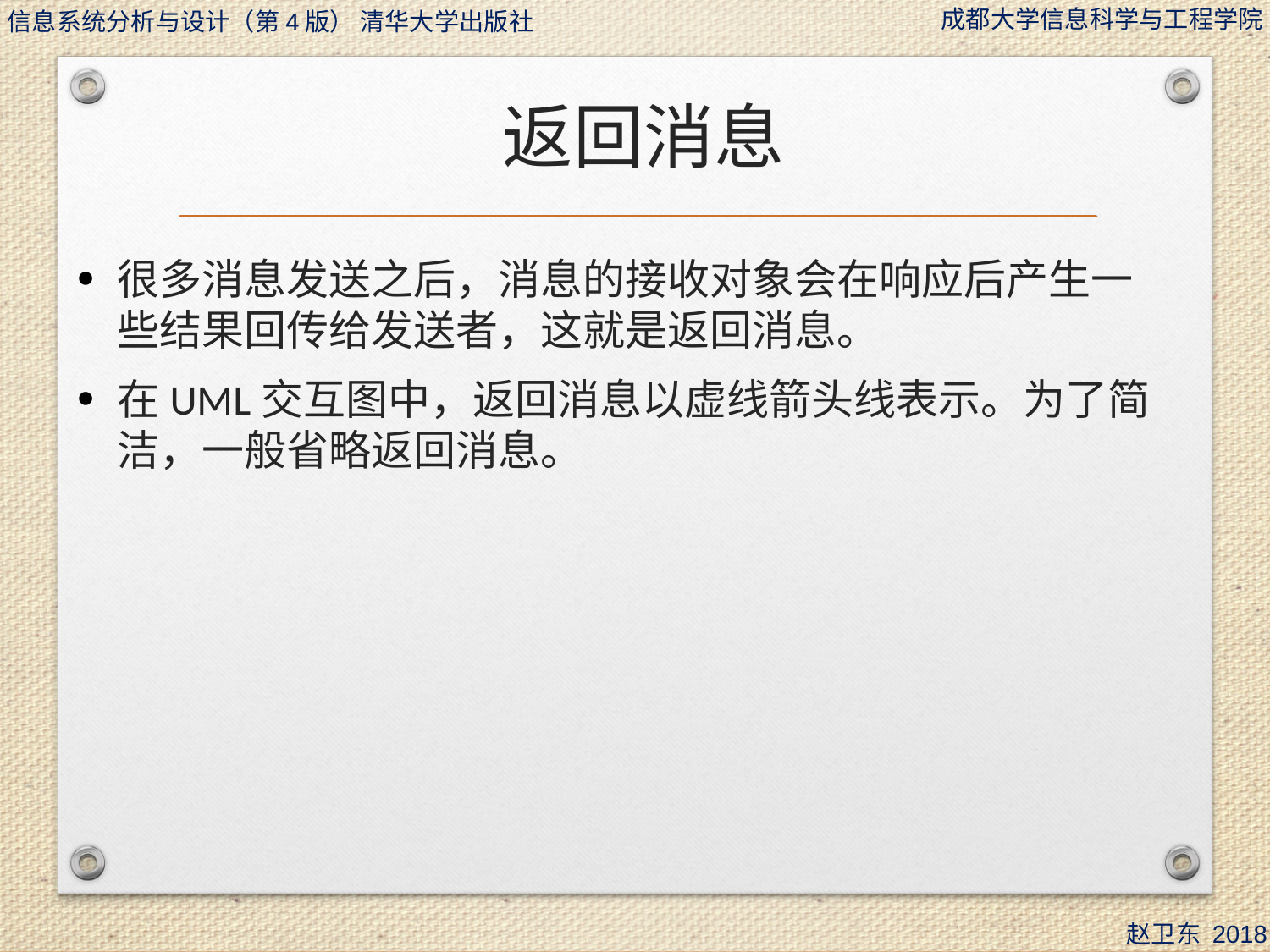

# 返回消息
很多消息发送之后，消息的接收对象会在响应后产生一些结果回传给发送者，这就是返回消息。
在UML交互图中，返回消息以虚线箭头线表示。为了简洁，一般省略返回消息。